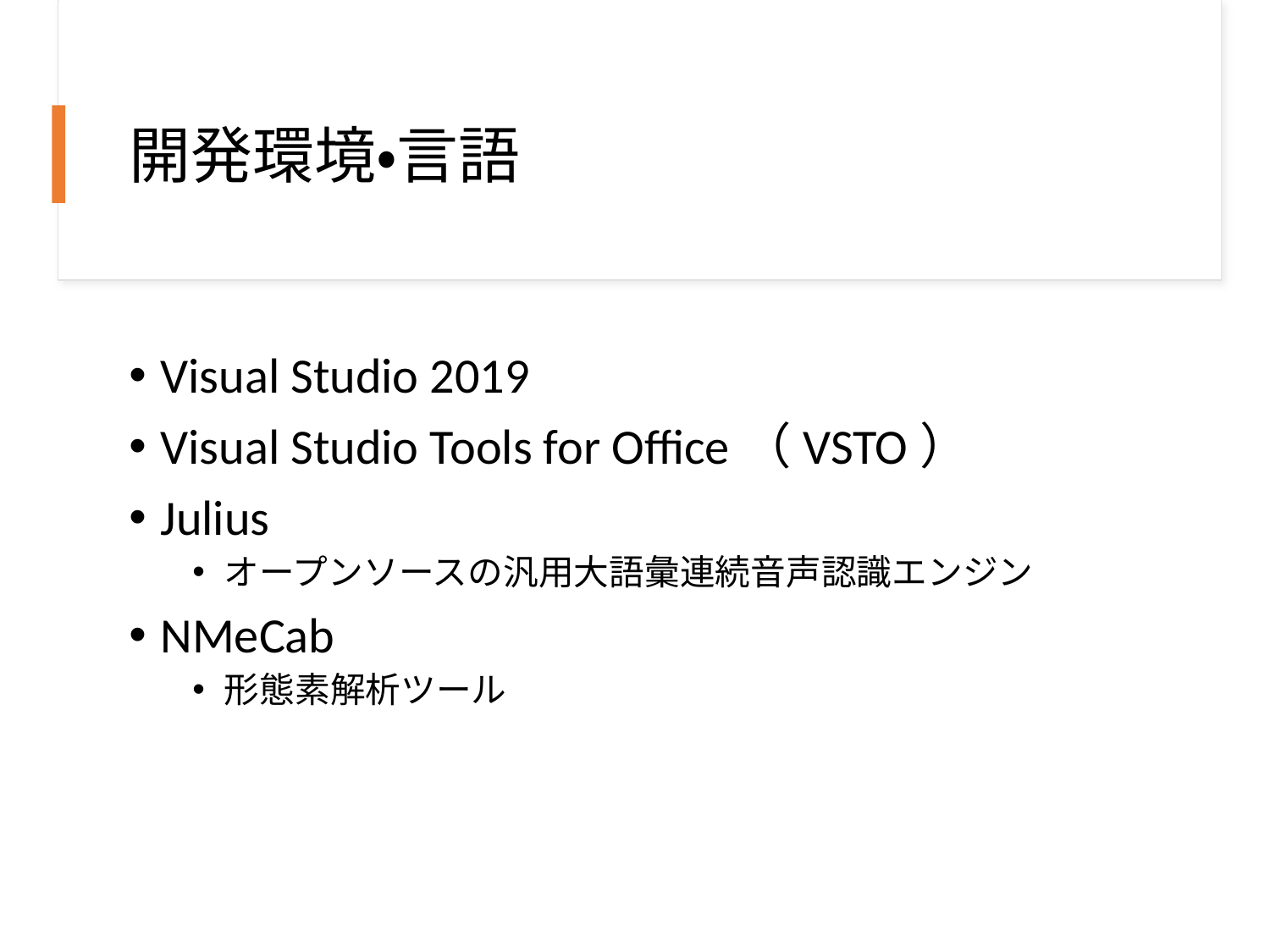

# 開発環境・言語

Visual Studio 2019
Visual Studio Tools for Office（VSTO）
Julius
オープンソースの汎用大語彙連続音声認識エンジン
NMeCab
形態素解析ツール